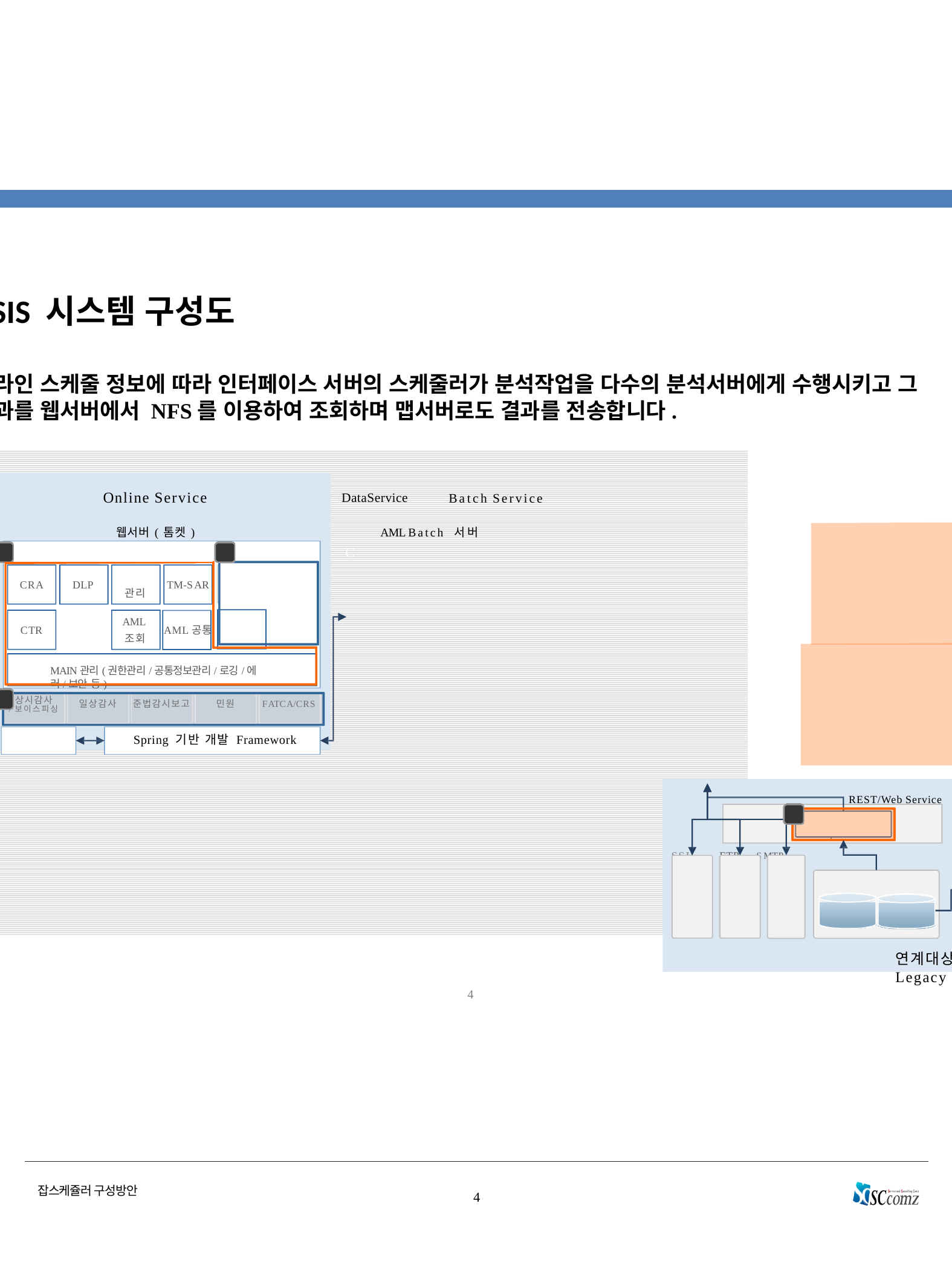

# ASIS 시스템 구성도
온라인 스케줄 정보에 따라 인터페이스 서버의 스케줄러가 분석작업을 다수의 분석서버에게 수행시키고 그 결과를 웹서버에서 NFS를 이용하여 조회하며 맵서버로도 결과를 전송합니다.

Online Service	DataService	Batch Service

웹서버(톰켓)                                                        AML Batch 서버

A
C

CRA
DLP
TM-SAR

관리
AML
조회
서비스
DS Mart
DQMF

AML DB	시나리오 추출
SAR보고 계좌명세

AML Mart	Batch Job 스케츌러

CTR
AML공통

MAIN관리(권한관리/공통정보관리/로깅/에러/보안 등)

D

상시감사
/보이스피싱	일상감사	준법감시보고	민원	FATCA/CRS

Interface
Spring 기반 개발 Framework

REST/Web Service

E

Data Source

EDMi
DB2 Client
Tera Client

SSH	FTP	SMTP

OLTP
CTR/  STR
New	Transaction  MIS DB		DB
EDW

Fax	Mail

Account  Trx.
Trx. Log

연계대상 Legacy
4